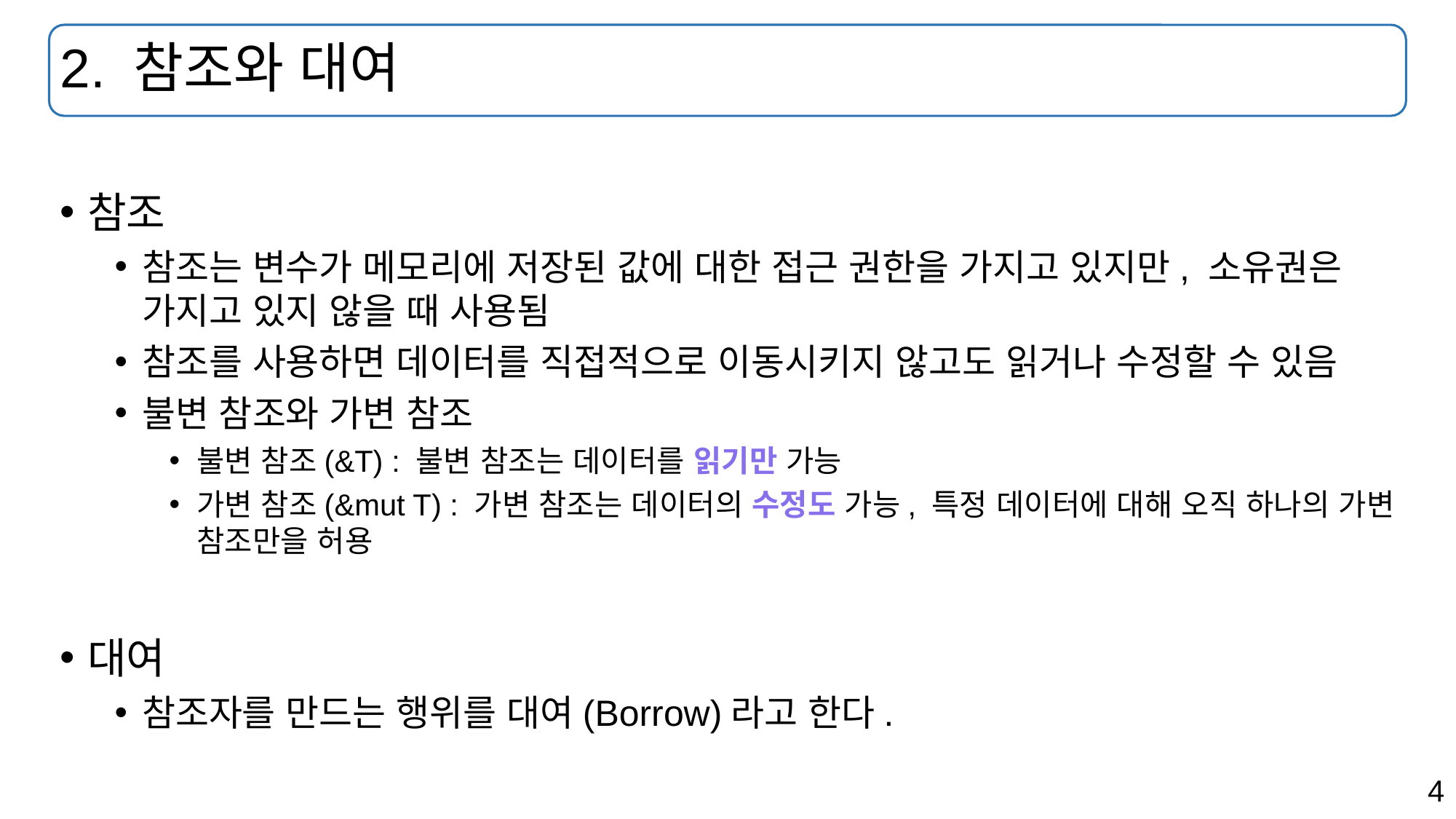

# 2. 참조와 대여
참조
참조는 변수가 메모리에 저장된 값에 대한 접근 권한을 가지고 있지만, 소유권은 가지고 있지 않을 때 사용됨
참조를 사용하면 데이터를 직접적으로 이동시키지 않고도 읽거나 수정할 수 있음
불변 참조와 가변 참조
불변 참조(&T) : 불변 참조는 데이터를 읽기만 가능
가변 참조(&mut T) : 가변 참조는 데이터의 수정도 가능, 특정 데이터에 대해 오직 하나의 가변 참조만을 허용

대여
참조자를 만드는 행위를 대여(Borrow)라고 한다.